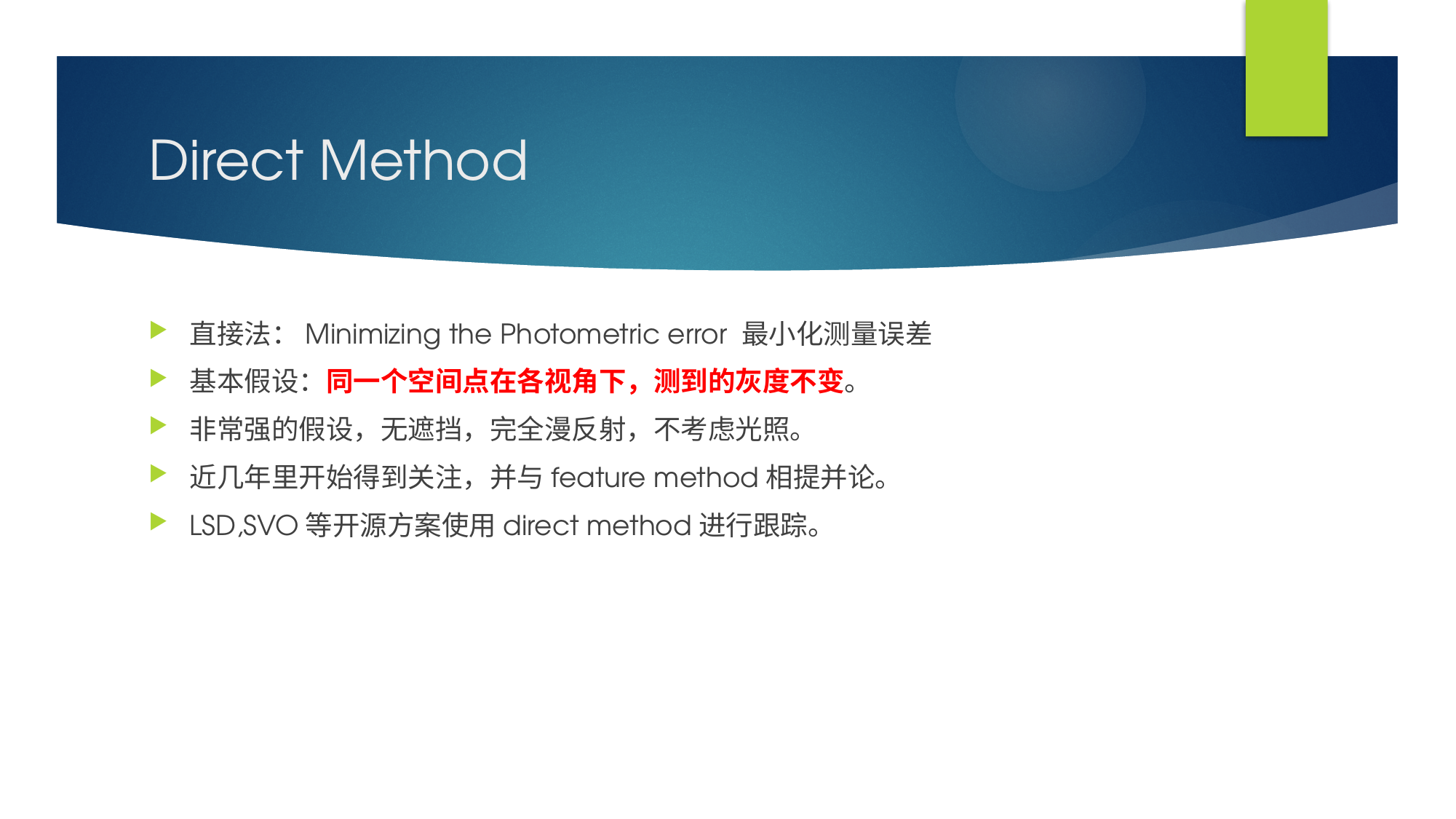

# Direct Method
直接法：Minimizing the Photometric error 最小化测量误差
基本假设：同一个空间点在各视角下，测到的灰度不变。
非常强的假设，无遮挡，完全漫反射，不考虑光照。
近几年里开始得到关注，并与feature method相提并论。
LSD,SVO等开源方案使用direct method进行跟踪。